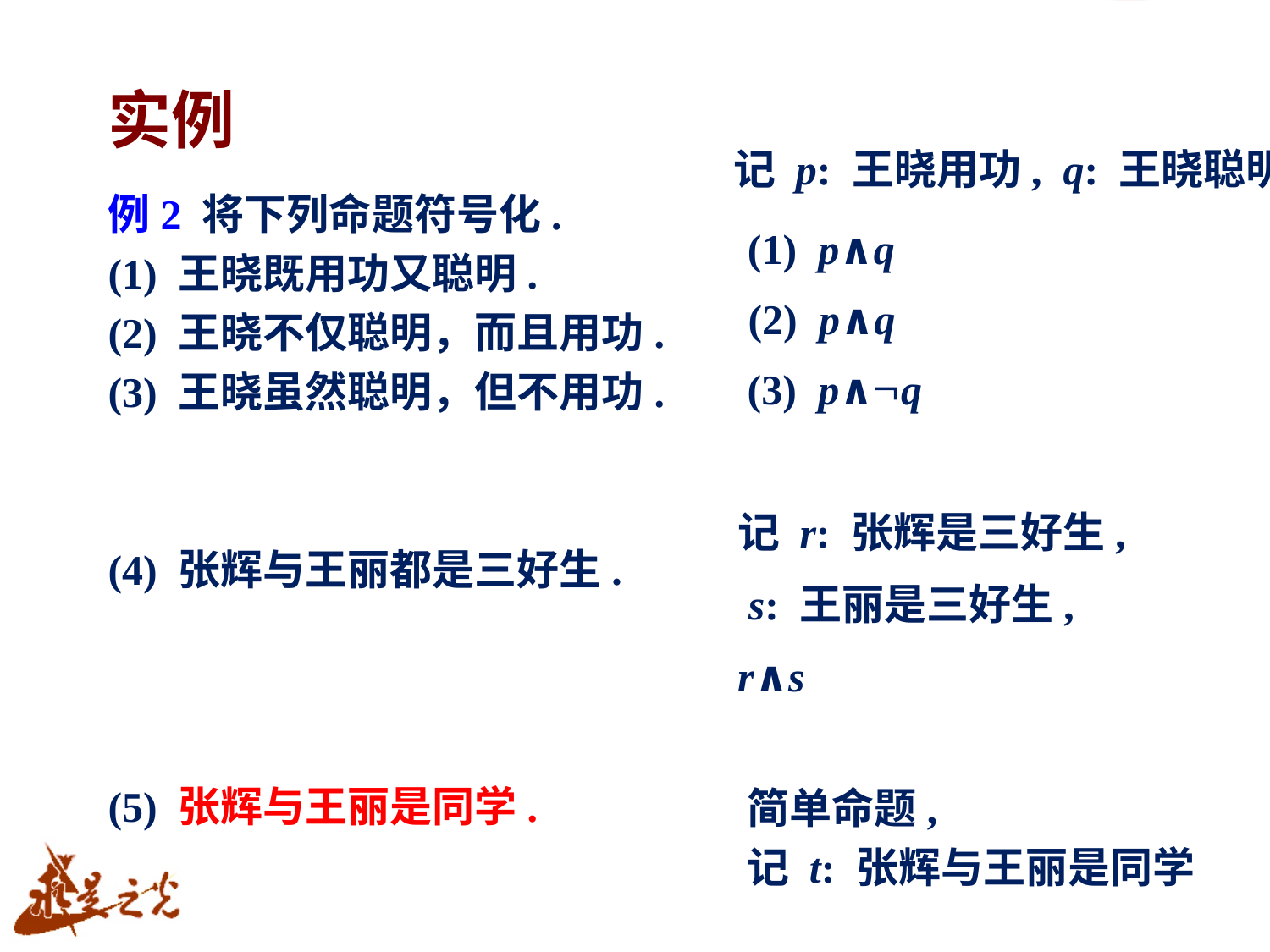

# 实例
        记 p: 王晓用功,  q: 王晓聪明
例2 将下列命题符号化.
(1) 王晓既用功又聪明.
(2) 王晓不仅聪明，而且用功.
(3) 王晓虽然聪明，但不用功.

(4) 张辉与王丽都是三好生.

(5) 张辉与王丽是同学.

(1)  p∧q
 (2)  p∧q
(3)  p∧¬q
记 r: 张辉是三好生,
 s: 王丽是三好生,
r∧s
简单命题,
记 t: 张辉与王丽是同学
9